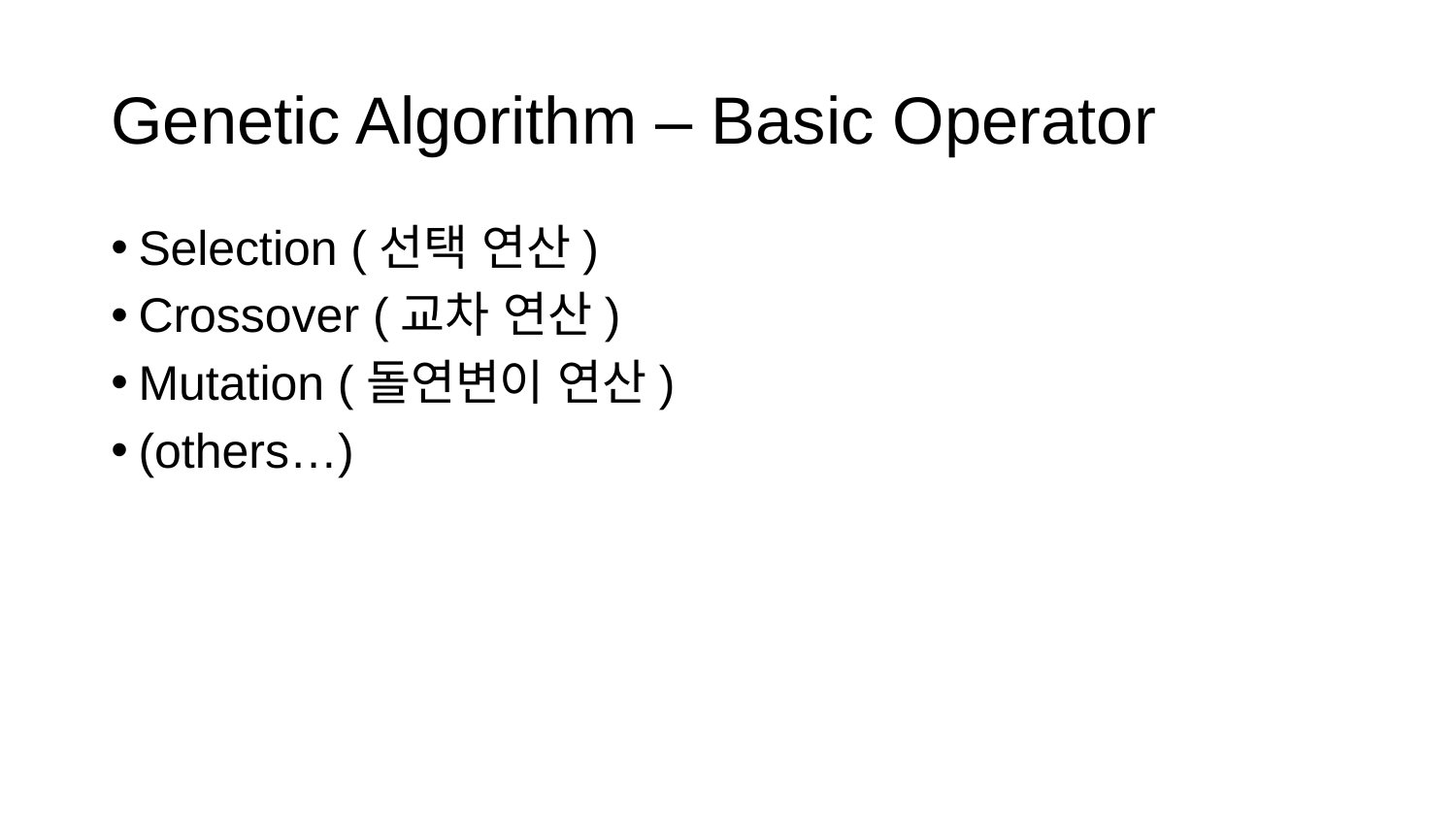

# Genetic Algorithm – Basic Operator
Selection (선택 연산)
Crossover (교차 연산)
Mutation (돌연변이 연산)
(others…)